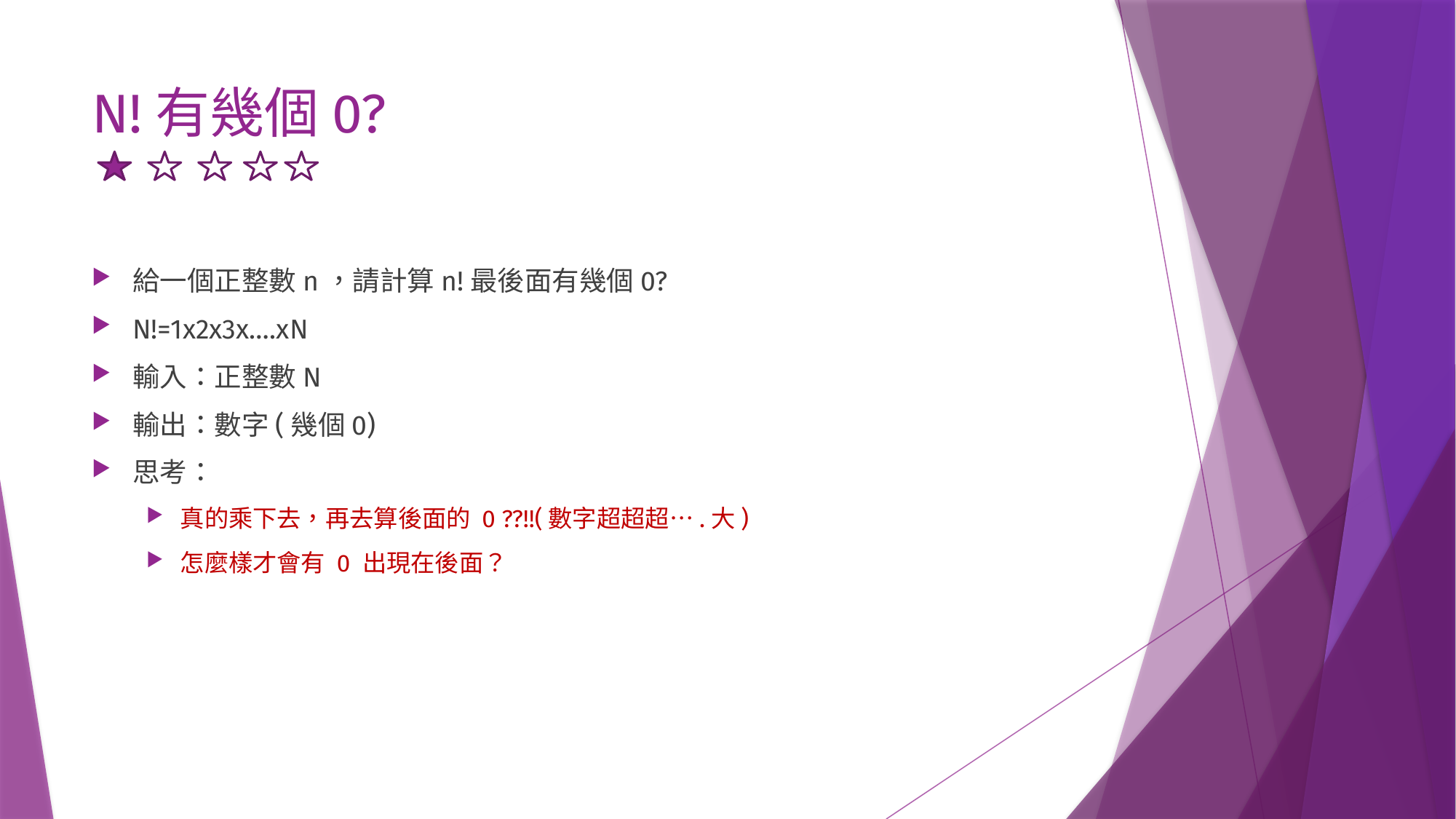

# N!有幾個0?

給一個正整數n，請計算n!最後面有幾個0?
N!=1x2x3x….xN
輸入：正整數N
輸出：數字(幾個0)
思考：
真的乘下去，再去算後面的 0 ??!!(數字超超超….大)
怎麼樣才會有 0 出現在後面？